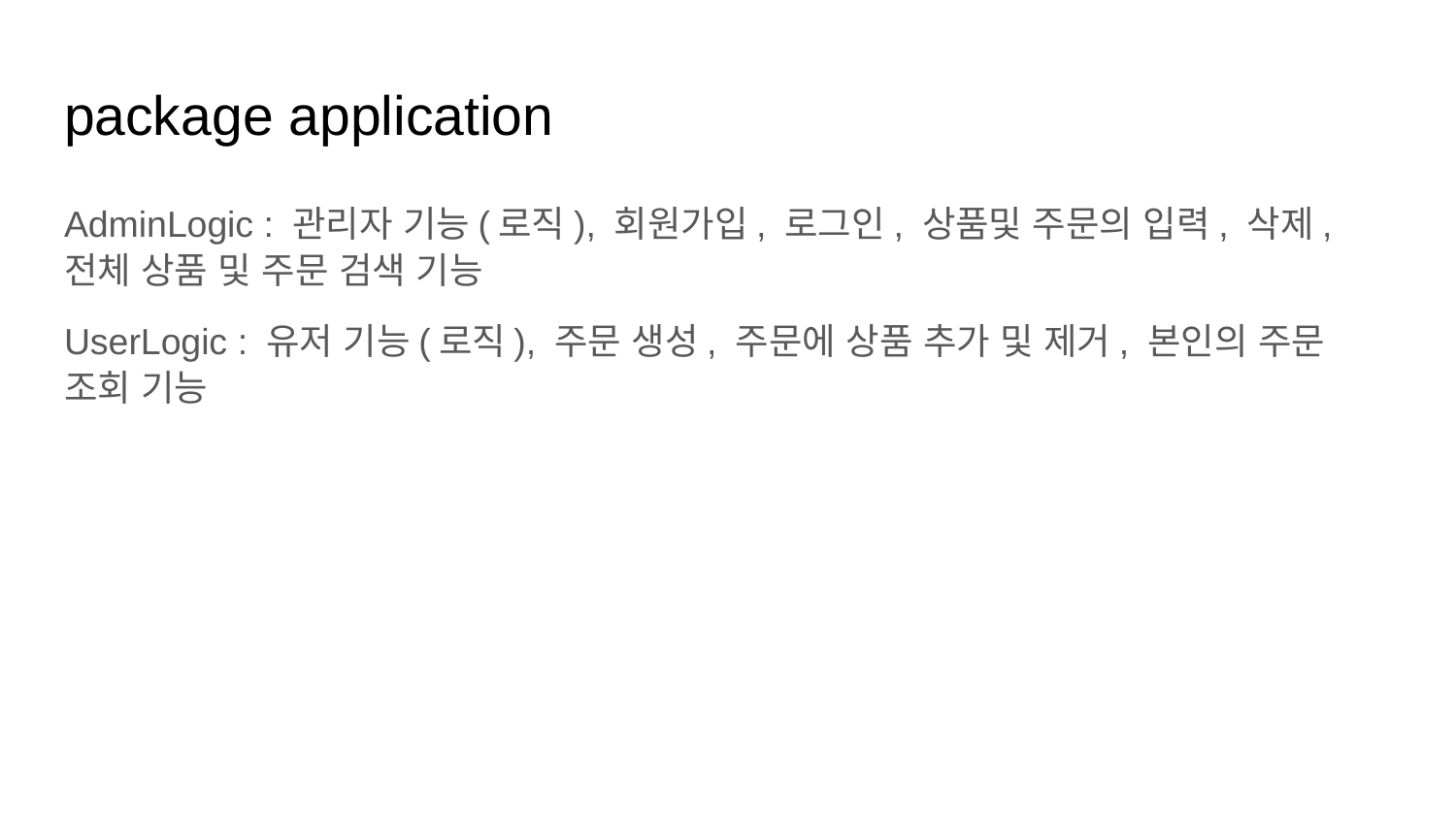

# package application
AdminLogic : 관리자 기능(로직), 회원가입, 로그인, 상품및 주문의 입력, 삭제, 전체 상품 및 주문 검색 기능
UserLogic : 유저 기능(로직), 주문 생성, 주문에 상품 추가 및 제거, 본인의 주문 조회 기능